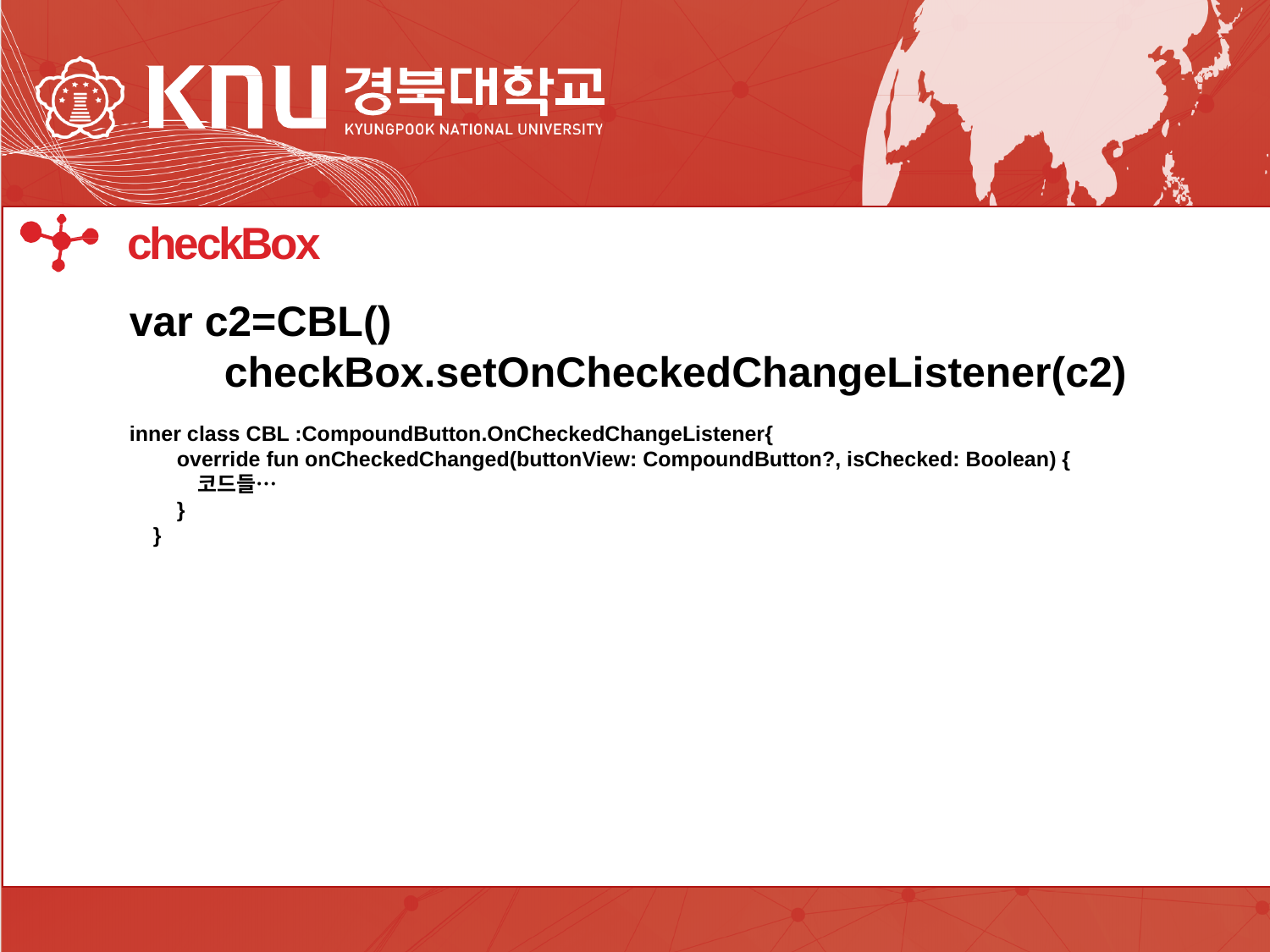

IDE

checkBox

var c2=CBL()
        checkBox.setOnCheckedChangeListener(c2)

inner class CBL :CompoundButton.OnCheckedChangeListener{
        override fun onCheckedChanged(buttonView: CompoundButton?, isChecked: Boolean) {
             코드들…
        }
    }